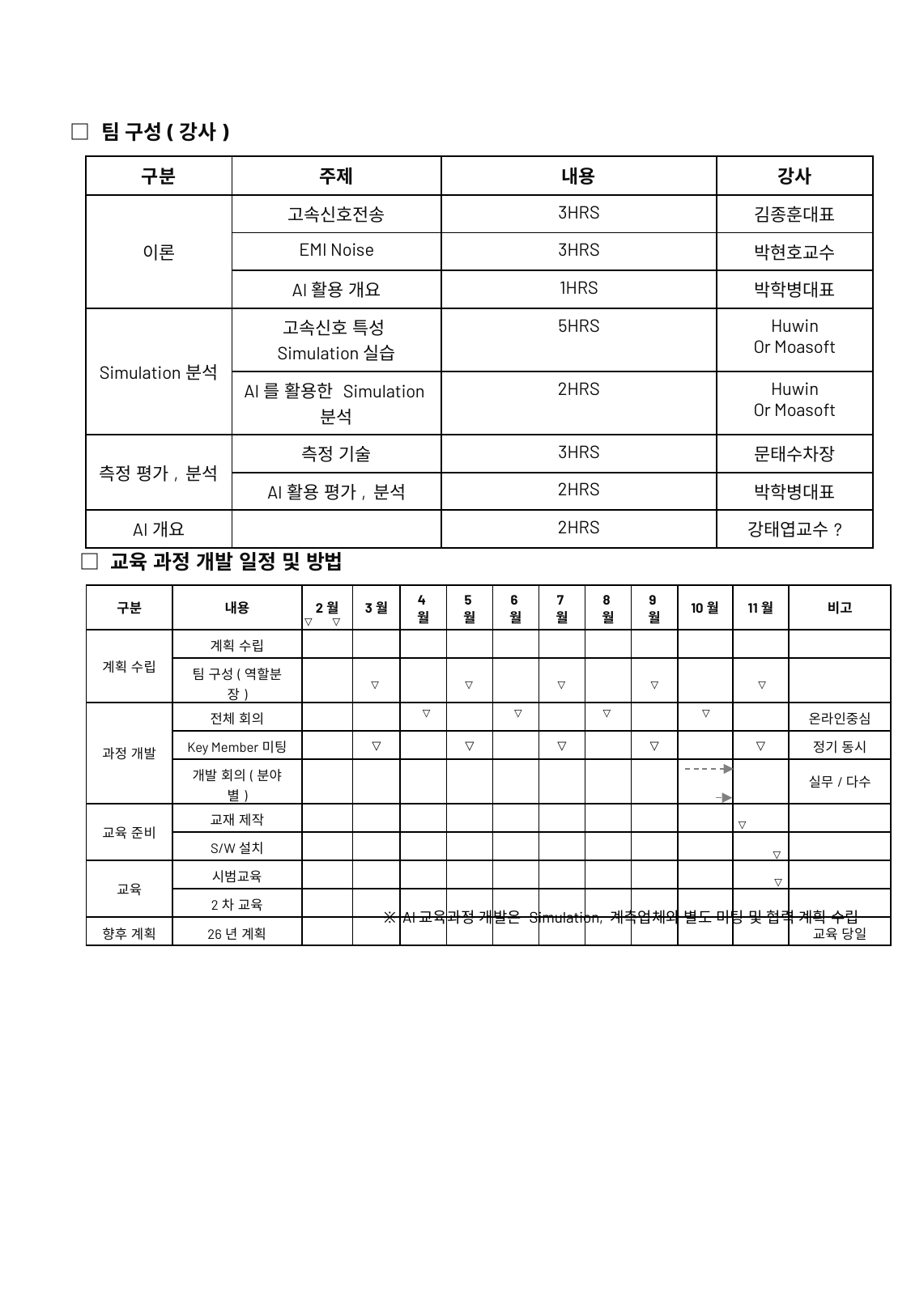

□ 팀 구성(강사)
| 구분 | 주제 | 내용 | 강사 |
| --- | --- | --- | --- |
| 이론 | 고속신호전송 | 3HRS | 김종훈대표 |
|  | EMI Noise | 3HRS | 박현호교수 |
|  | AI활용 개요 | 1HRS | 박학병대표 |
| Simulation분석 | 고속신호 특성Simulation실습 | 5HRS | Huwin Or Moasoft |
|  | AI를 활용한 Simulation분석 | 2HRS | Huwin Or Moasoft |
| 측정 평가, 분석 | 측정 기술 | 3HRS | 문태수차장 |
|  | AI활용 평가, 분석 | 2HRS | 박학병대표 |
| AI개요 |  | 2HRS | 강태엽교수? |
□ 교육 과정 개발 일정 및 방법
| 구분 | 내용 | 2월 | 3월 | 4월 | 5월 | 6월 | 7월 | 8월 | 9월 | 10월 | 11월 | 비고 |
| --- | --- | --- | --- | --- | --- | --- | --- | --- | --- | --- | --- | --- |
| 계획 수립 | 계획 수립 |  |  |  |  |  |  |  |  |  |  |  |
|  | 팀 구성(역할분장) |  |  |  |  |  |  |  |  |  |  |  |
| 과정 개발 | 전체 회의 |  |  |  |  |  |  |  |  |  |  | 온라인중심 |
|  | Key Member미팅 |  | ▽ |  | ▽ |  | ▽ |  | ▽ |  | ▽ | 정기 동시 |
|  | 개발 회의(분야별) |  |  |  |  |  |  |  |  |  |  | 실무/다수 |
| 교육 준비 | 교재 제작 |  |  |  |  |  |  |  |  |  |  |  |
|  | S/W설치 |  |  |  |  |  |  |  |  |  |  |  |
| 교육 | 시범교육 |  |  |  |  |  |  |  |  |  |  |  |
|  | 2차 교육 |  |  |  |  |  |  |  |  |  |  |  |
| 향후 계획 | 26년 계획 |  |  |  |  |  |  |  |  |  |  | 교육 당일 |
▽
▽
▽
▽
▽
▽
▽
▽
▽
▽
▽
▽
▽
▽
※  AI교육과정 개발은 Simulation, 계측업체와 별도 미팅 및 협력 계획 수립